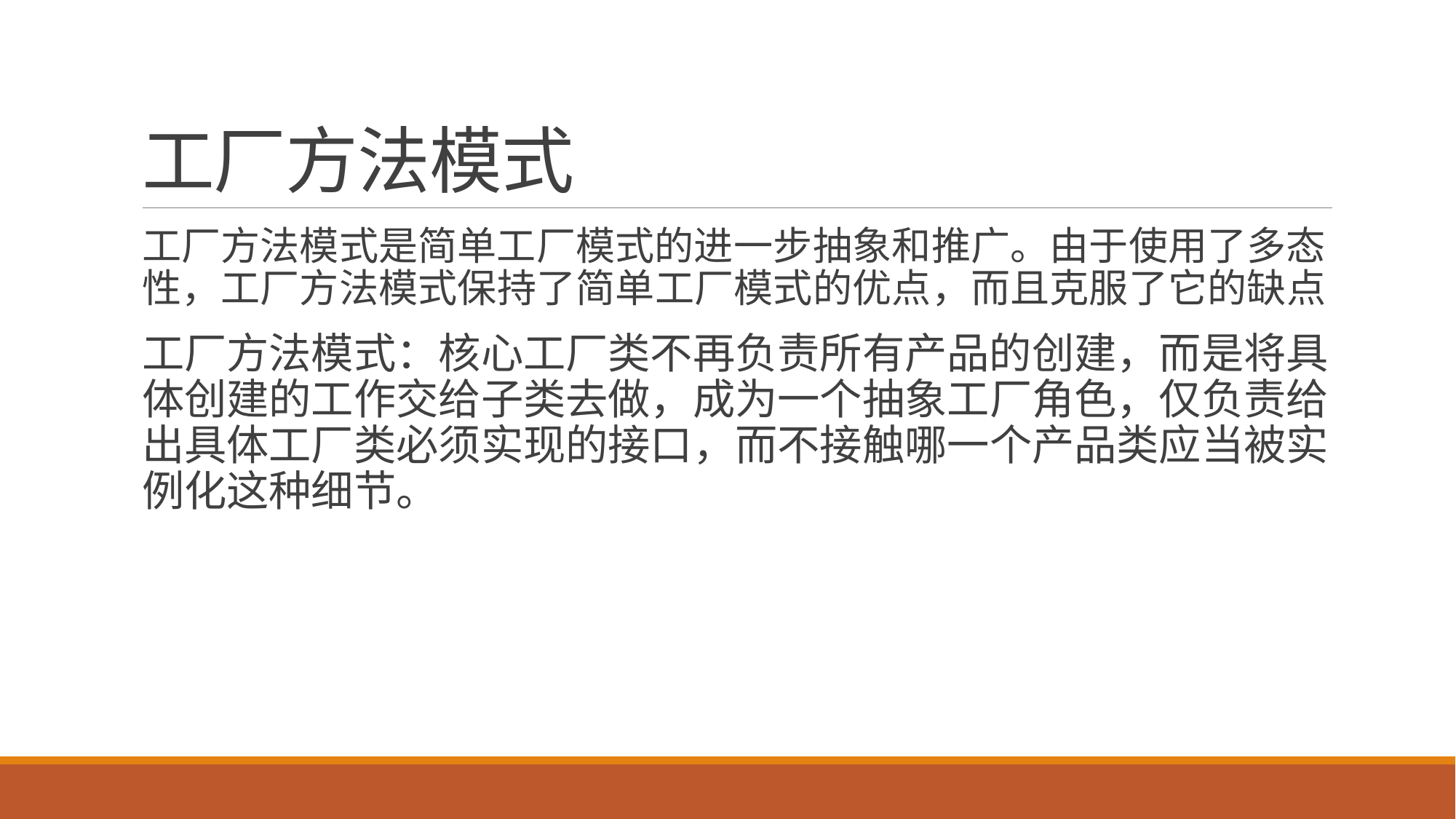

# 工厂方法模式
工厂方法模式是简单工厂模式的进一步抽象和推广。由于使用了多态性，工厂方法模式保持了简单工厂模式的优点，而且克服了它的缺点
工厂方法模式：核心工厂类不再负责所有产品的创建，而是将具体创建的工作交给子类去做，成为一个抽象工厂角色，仅负责给出具体工厂类必须实现的接口，而不接触哪一个产品类应当被实例化这种细节。